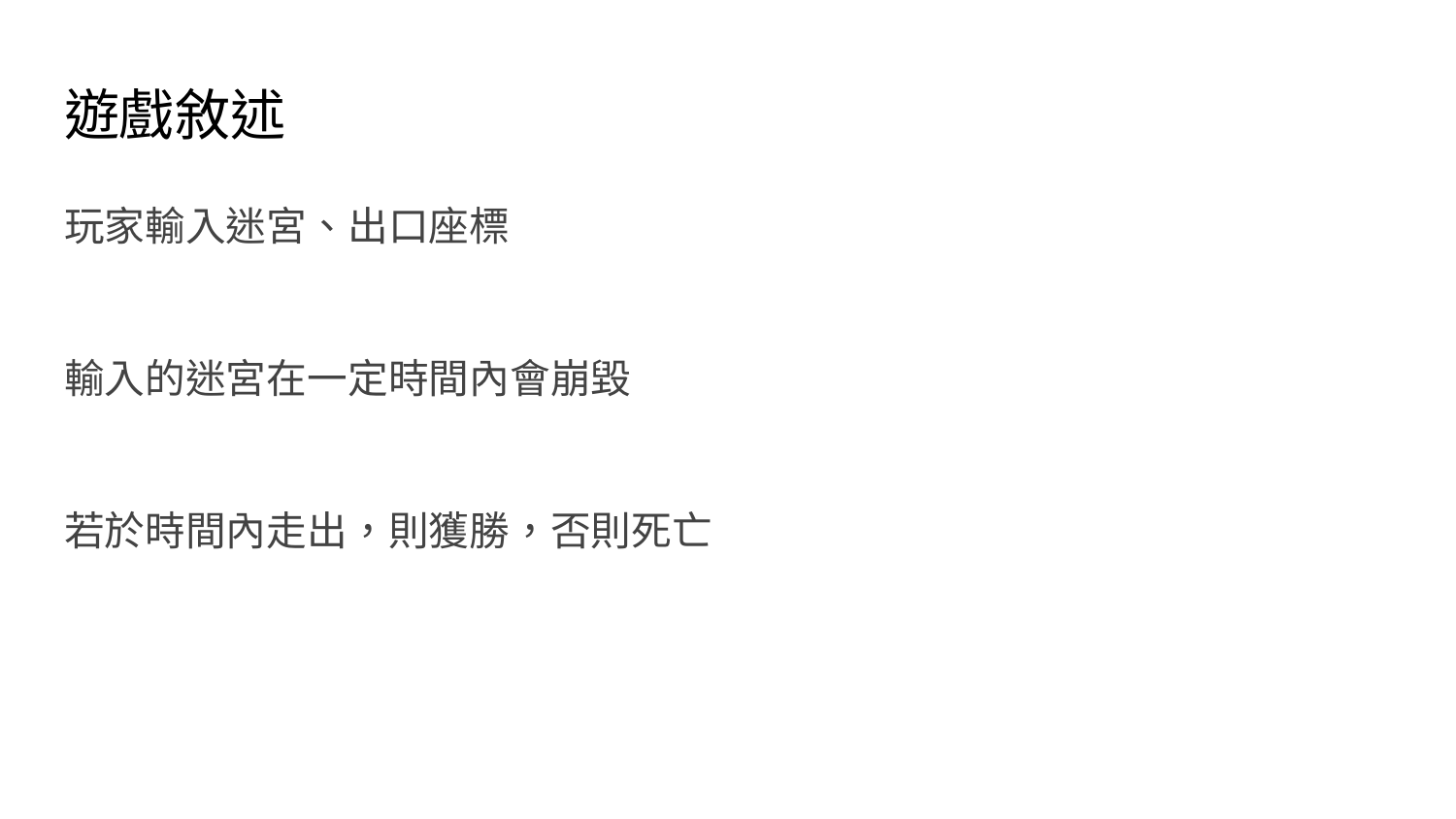

# 遊戲敘述
玩家輸入迷宮、出口座標

輸入的迷宮在一定時間內會崩毀

若於時間內走出，則獲勝，否則死亡